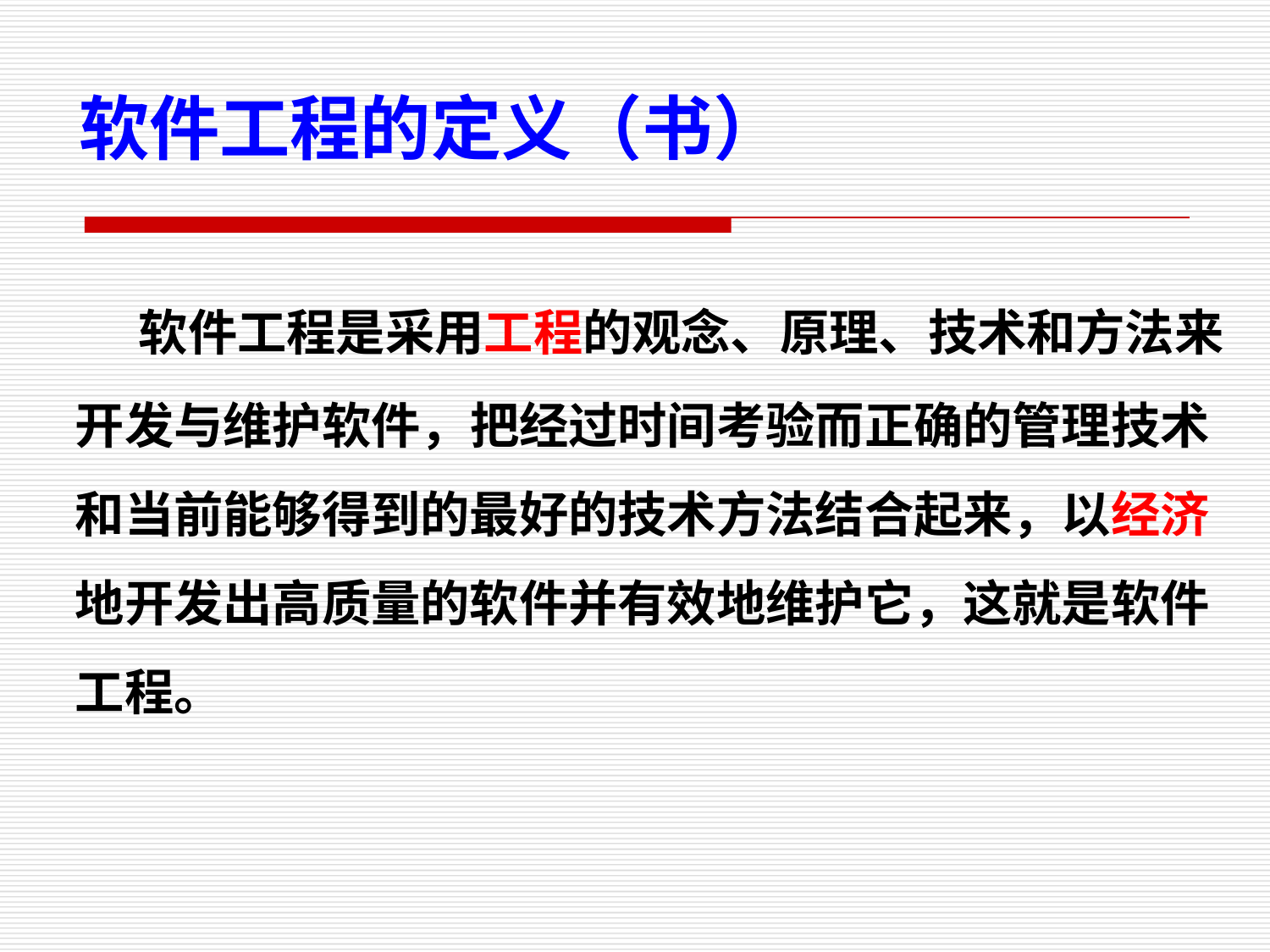

软件工程的定义（书）
   软件工程是采用工程的观念、原理、技术和方法来开发与维护软件，把经过时间考验而正确的管理技术和当前能够得到的最好的技术方法结合起来，以经济地开发出高质量的软件并有效地维护它，这就是软件工程。